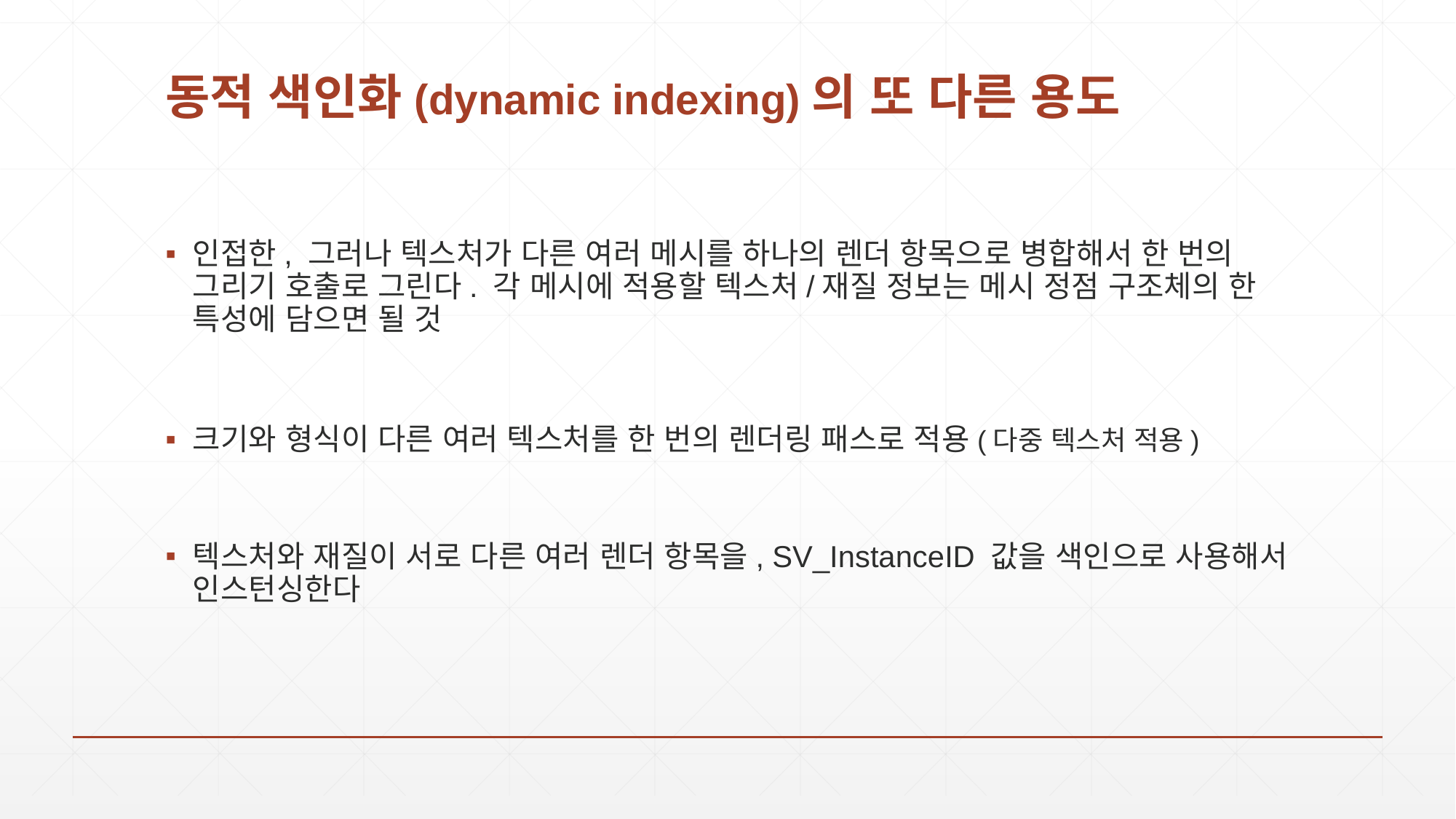

# 동적 색인화(dynamic indexing)의 또 다른 용도

인접한, 그러나 텍스처가 다른 여러 메시를 하나의 렌더 항목으로 병합해서 한 번의 그리기 호출로 그린다. 각 메시에 적용할 텍스처/재질 정보는 메시 정점 구조체의 한 특성에 담으면 될 것

크기와 형식이 다른 여러 텍스처를 한 번의 렌더링 패스로 적용(다중 텍스처 적용)

텍스처와 재질이 서로 다른 여러 렌더 항목을, SV_InstanceID 값을 색인으로 사용해서 인스턴싱한다